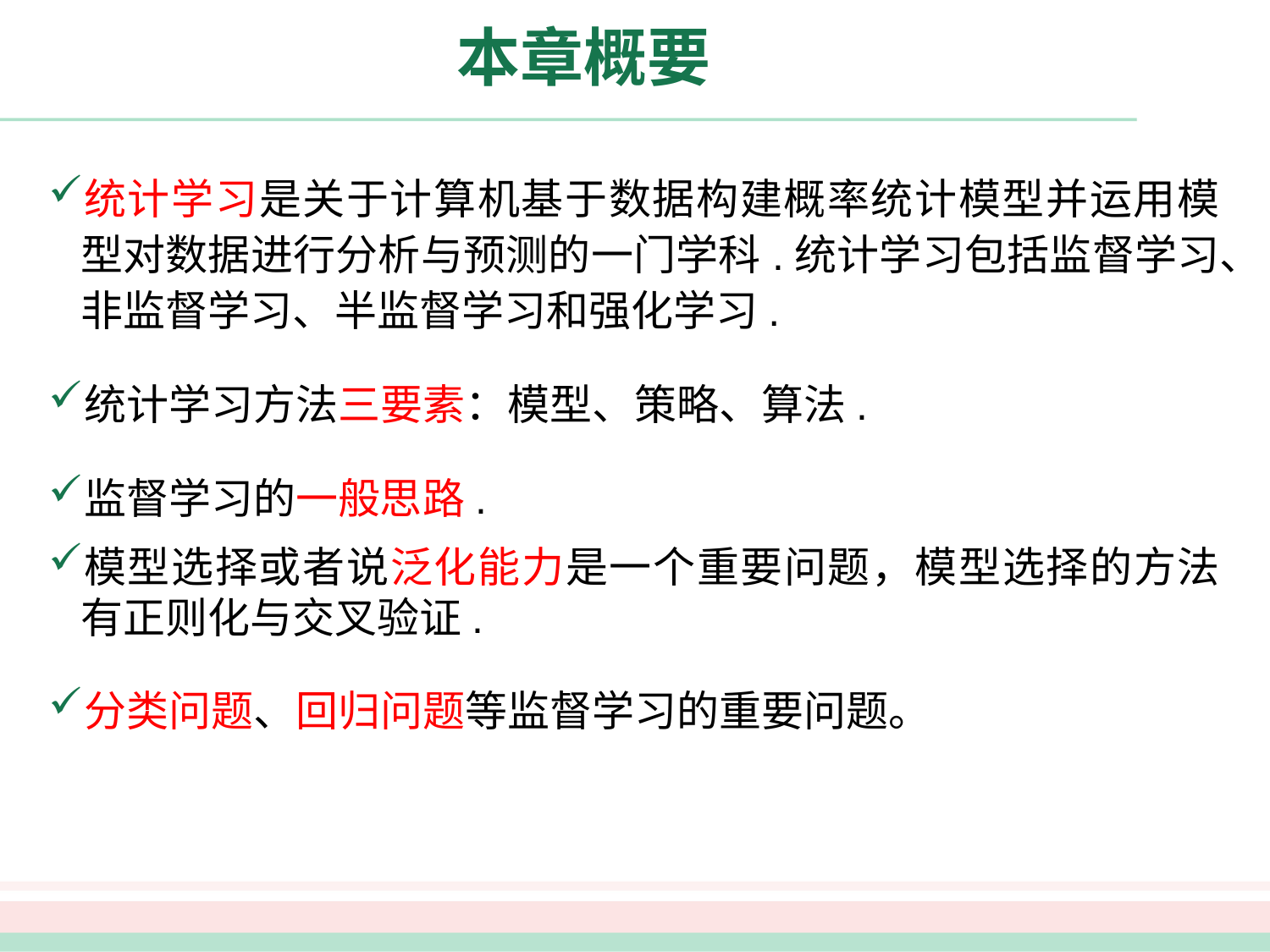

# 本章概要
统计学习是关于计算机基于数据构建概率统计模型并运用模型对数据进行分析与预测的一门学科.统计学习包括监督学习、非监督学习、半监督学习和强化学习.
统计学习方法三要素：模型、策略、算法.
监督学习的一般思路.
模型选择或者说泛化能力是一个重要问题，模型选择的方法有正则化与交叉验证.
分类问题、回归问题等监督学习的重要问题。